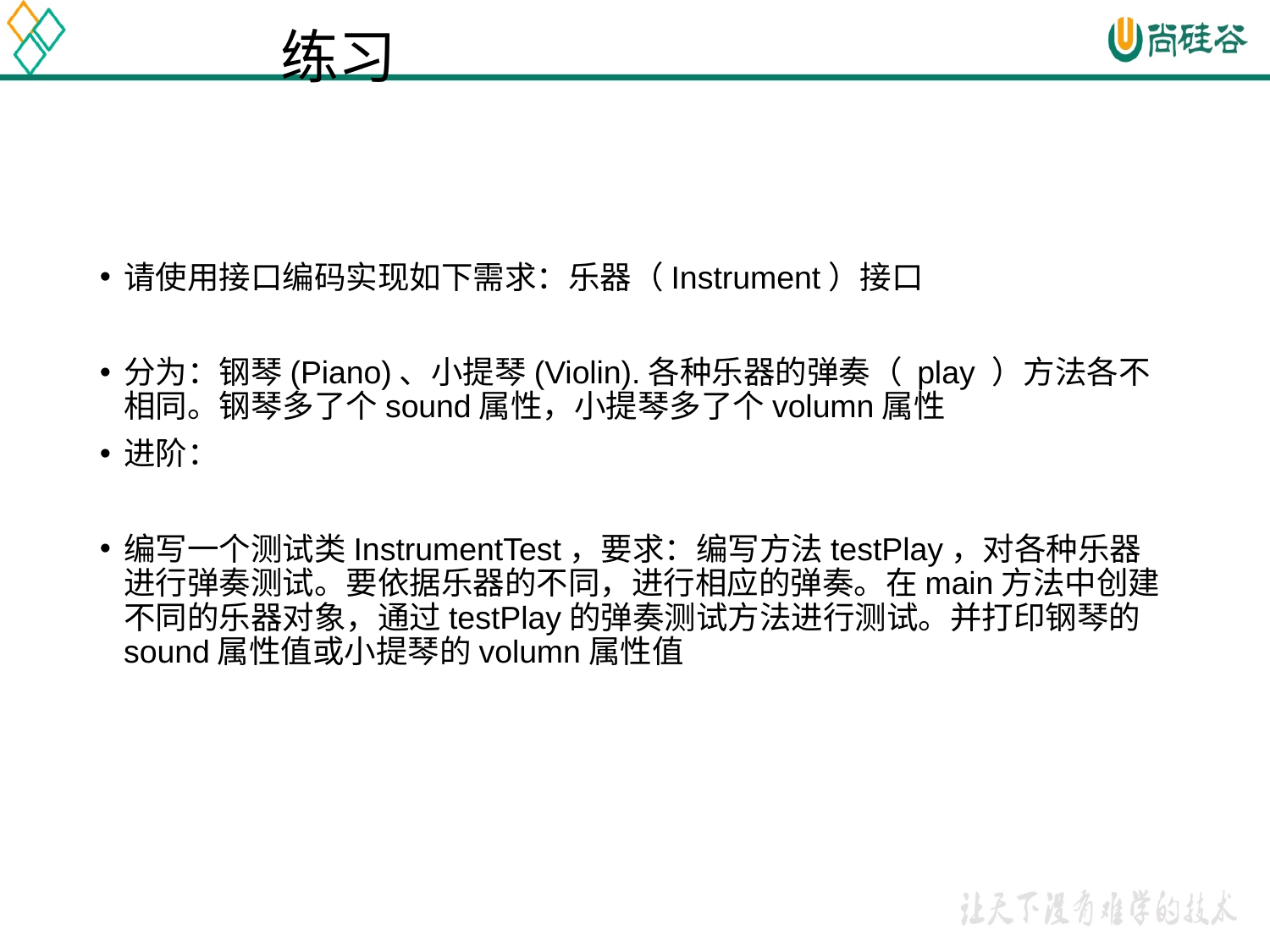

# 练习
请使用接口编码实现如下需求：乐器（Instrument）接口

分为：钢琴(Piano)、小提琴(Violin).各种乐器的弹奏（ play ）方法各不相同。钢琴多了个sound属性，小提琴多了个volumn属性
进阶：

编写一个测试类InstrumentTest，要求：编写方法testPlay，对各种乐器进行弹奏测试。要依据乐器的不同，进行相应的弹奏。在main方法中创建不同的乐器对象，通过testPlay的弹奏测试方法进行测试。并打印钢琴的sound属性值或小提琴的volumn属性值